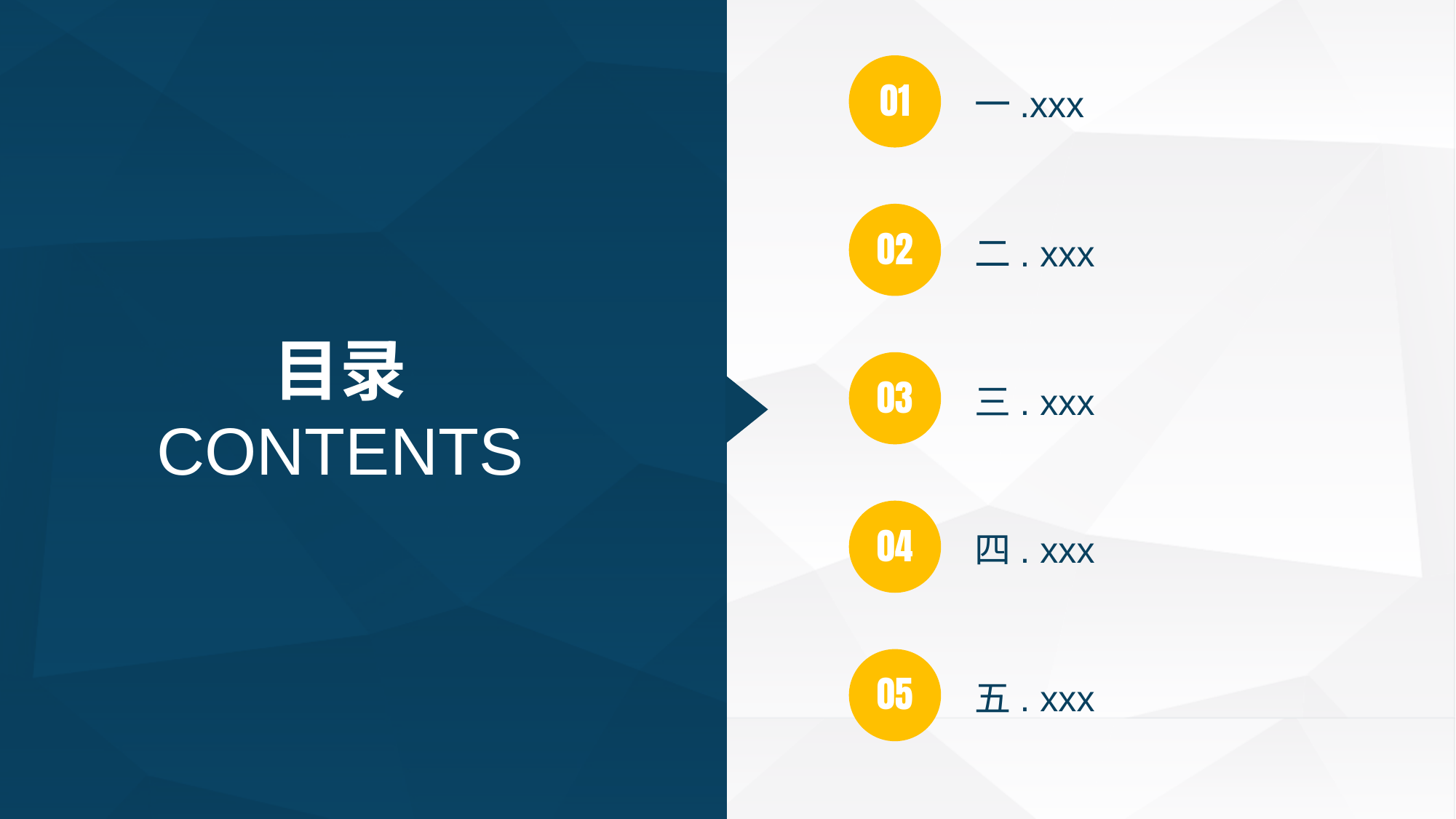

01
一.xxx
02
二. xxx
目录
CONTENTS
03
三. xxx

04
四. xxx
05
五. xxx